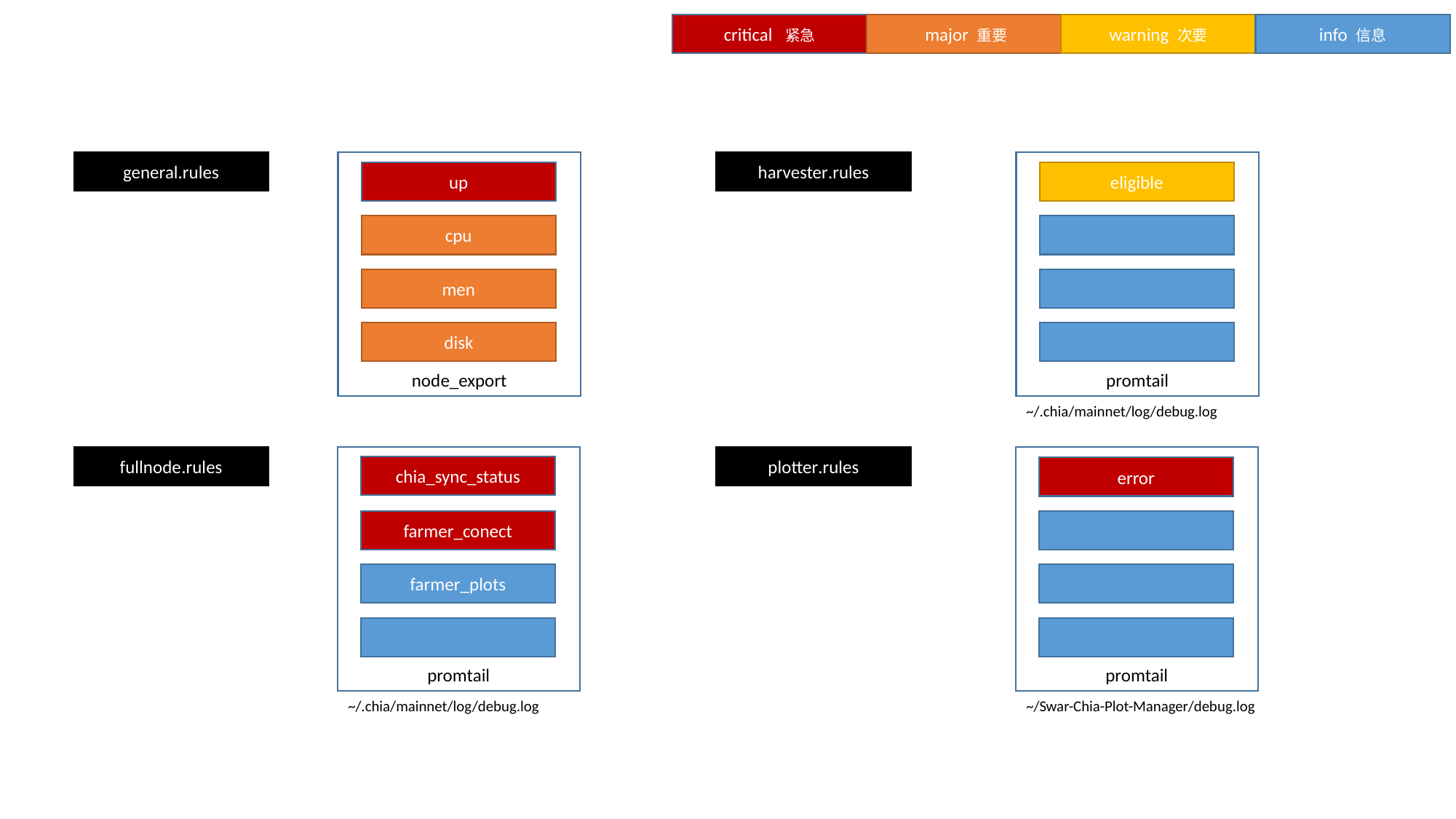

critical  紧急
 major 重要
warning 次要
info 信息
general.rules
node_export
harvester.rules
promtail
up
eligible
cpu

men

disk

~/.chia/mainnet/log/debug.log
fullnode.rules
promtail
plotter.rules
promtail
chia_sync_status
error
farmer_conect

farmer_plots

~/.chia/mainnet/log/debug.log
~/Swar-Chia-Plot-Manager/debug.log